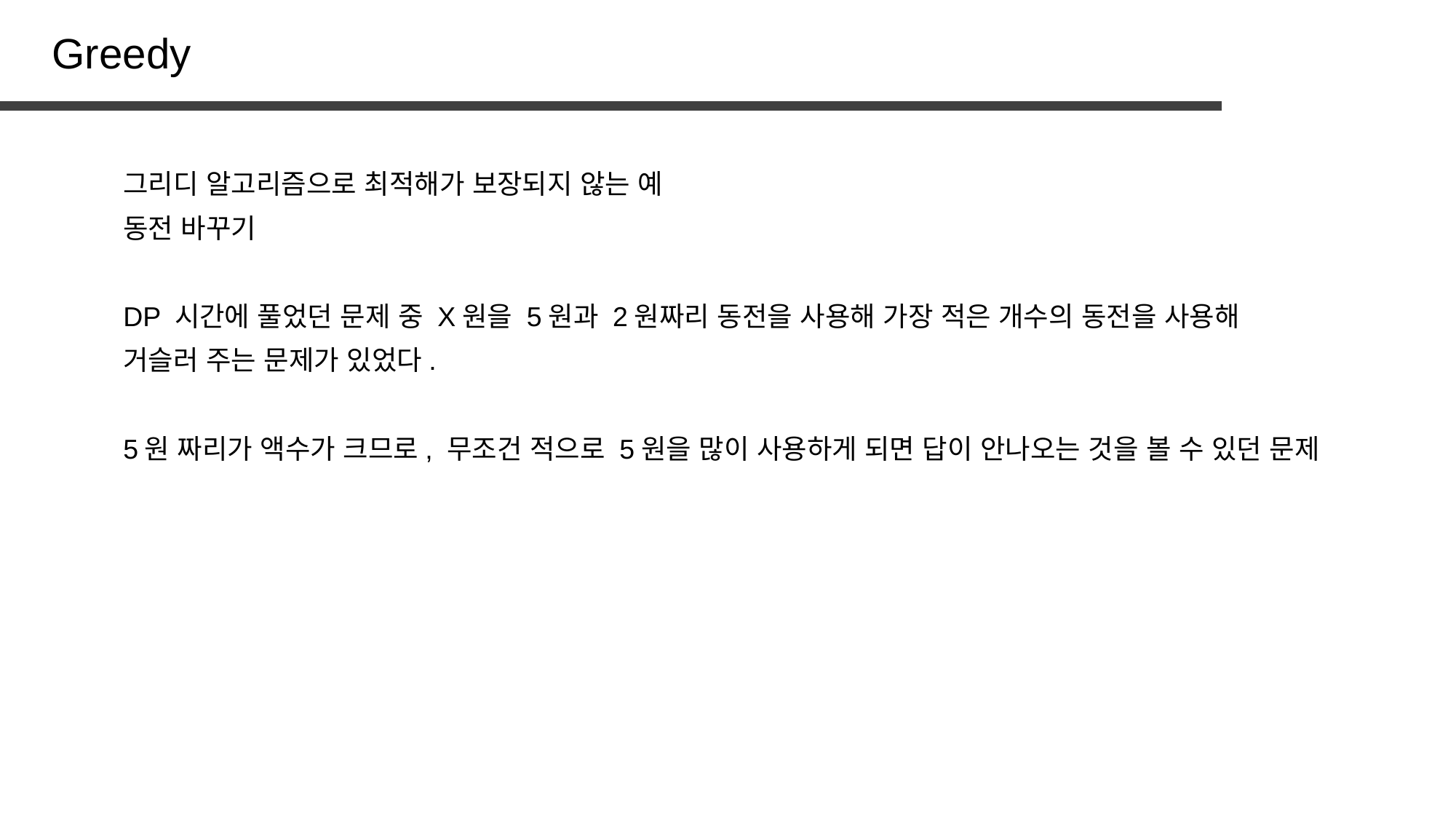

Greedy
그리디 알고리즘으로 최적해가 보장되지 않는 예
동전 바꾸기
DP 시간에 풀었던 문제 중 X원을 5원과 2원짜리 동전을 사용해 가장 적은 개수의 동전을 사용해
거슬러 주는 문제가 있었다.
5원 짜리가 액수가 크므로, 무조건 적으로 5원을 많이 사용하게 되면 답이 안나오는 것을 볼 수 있던 문제